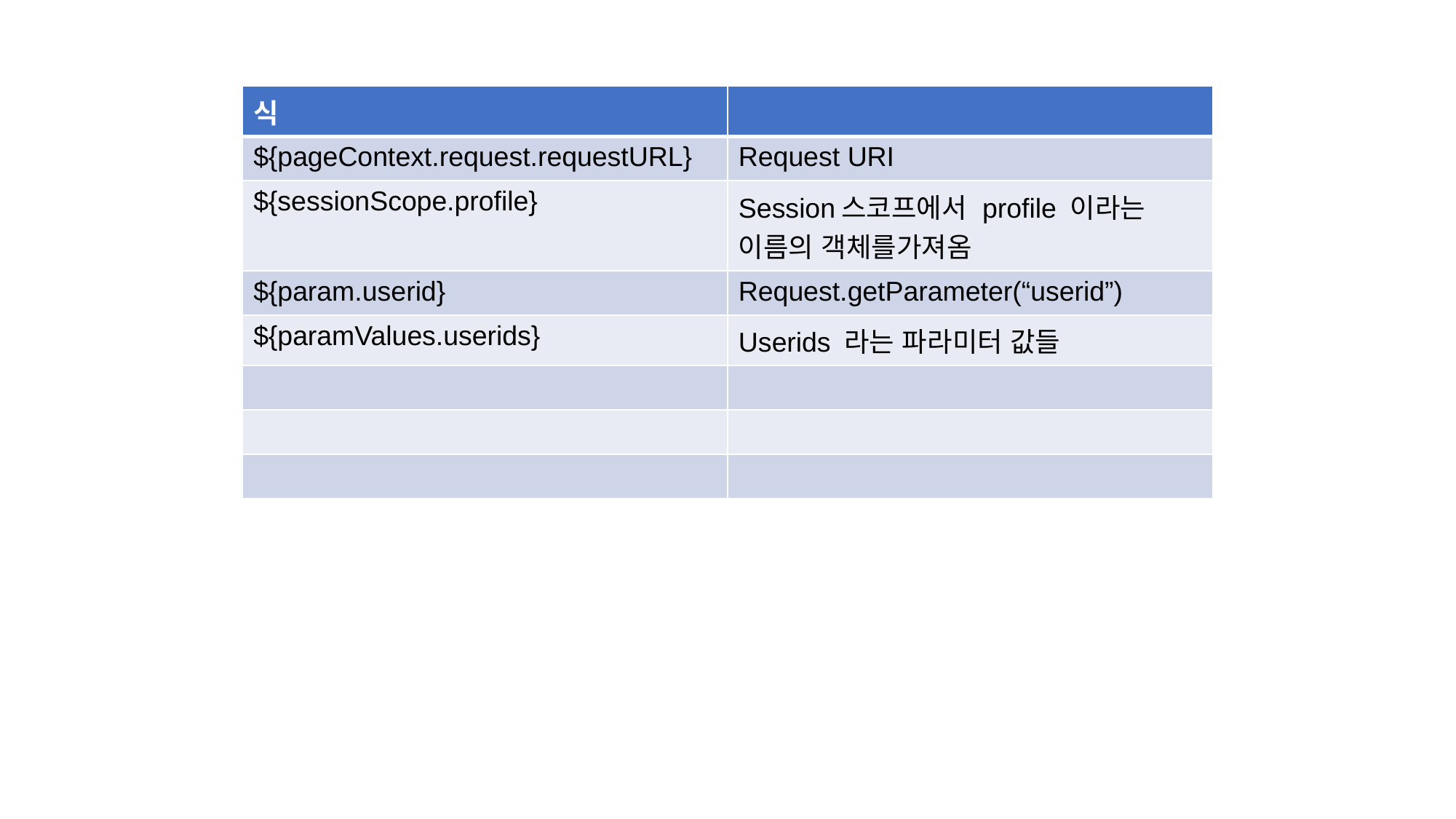

| 식 |  |
| --- | --- |
| ${pageContext.request.requestURL} | Request URI |
| ${sessionScope.profile} | Session스코프에서 profile 이라는 이름의 객체를가져옴 |
| ${param.userid} | Request.getParameter(“userid”) |
| ${paramValues.userids} | Userids 라는 파라미터 값들 |
|  |  |
|  |  |
|  |  |